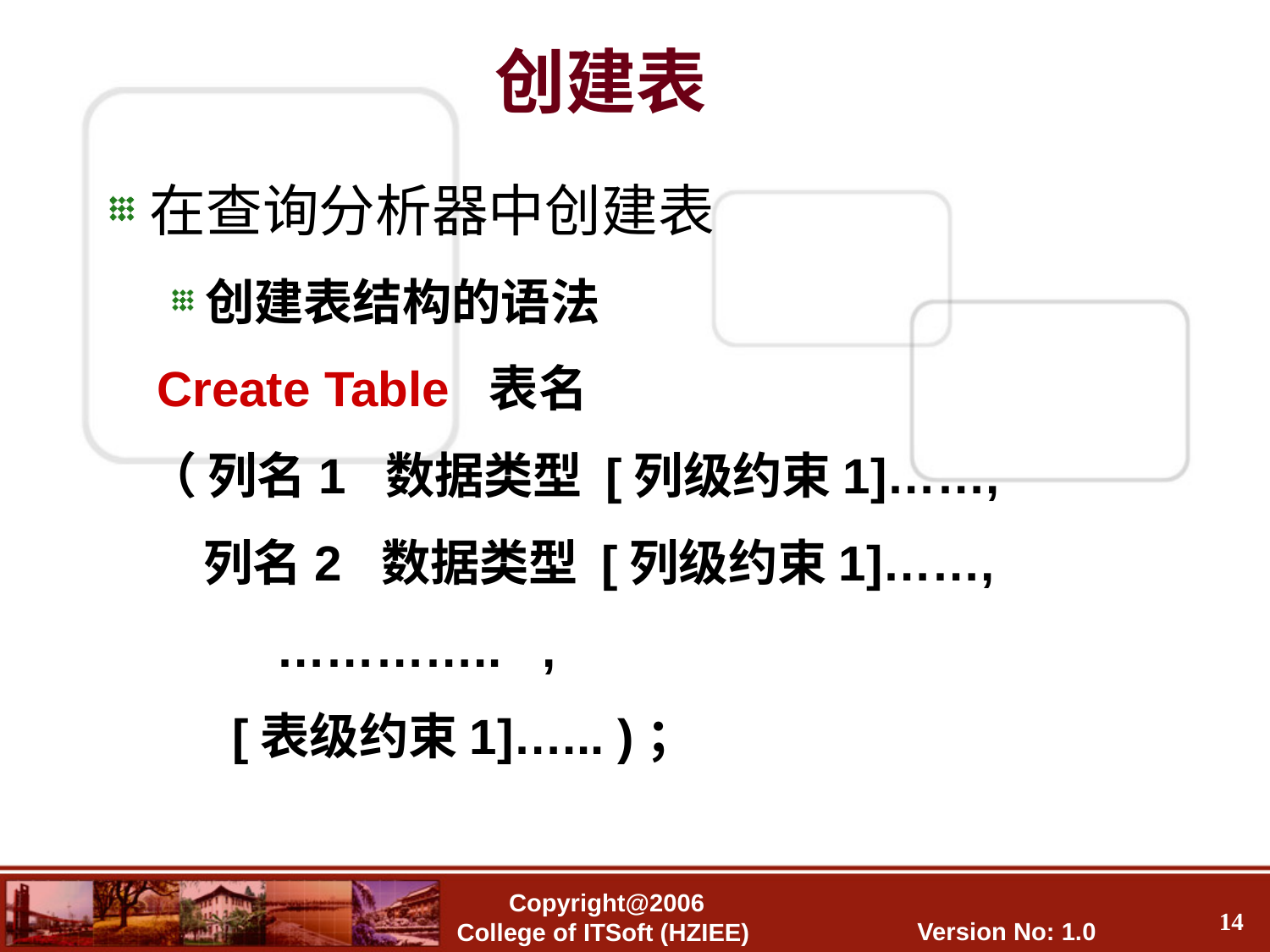

创建表
在查询分析器中创建表
创建表结构的语法
    Create Table  表名
   （ 列名1  数据类型 [列级约束1]……,
        列名2  数据类型 [列级约束1]……,
		…………..   ,
	      [表级约束1]…... )；